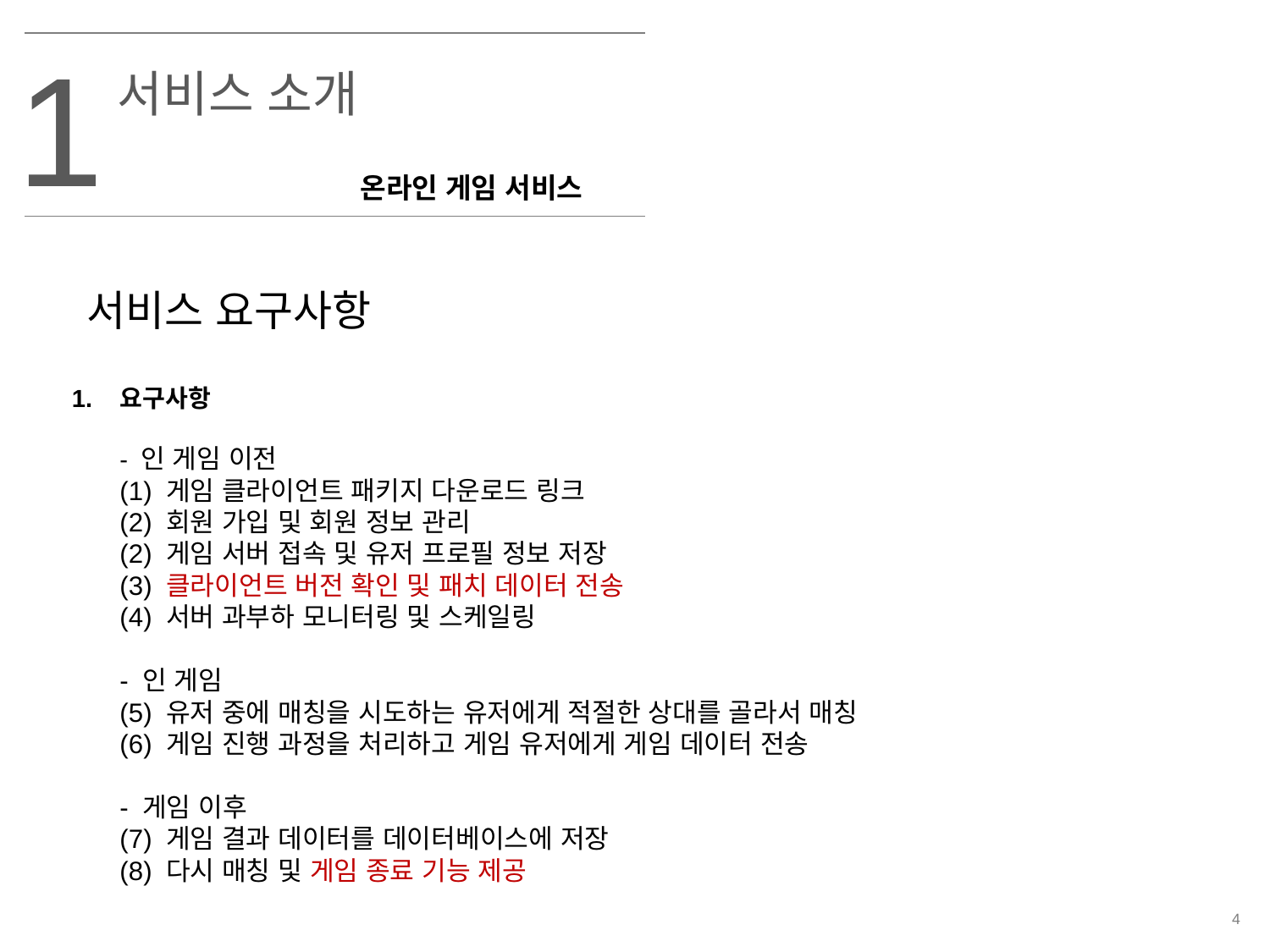

1
서비스 소개

온라인 게임 서비스

서비스 요구사항

요구사항
- 인 게임 이전
(1) 게임 클라이언트 패키지 다운로드 링크
(2) 회원 가입 및 회원 정보 관리
(2) 게임 서버 접속 및 유저 프로필 정보 저장
(3) 클라이언트 버전 확인 및 패치 데이터 전송
(4) 서버 과부하 모니터링 및 스케일링
- 인 게임
(5) 유저 중에 매칭을 시도하는 유저에게 적절한 상대를 골라서 매칭
(6) 게임 진행 과정을 처리하고 게임 유저에게 게임 데이터 전송
- 게임 이후
(7) 게임 결과 데이터를 데이터베이스에 저장
(8) 다시 매칭 및 게임 종료 기능 제공